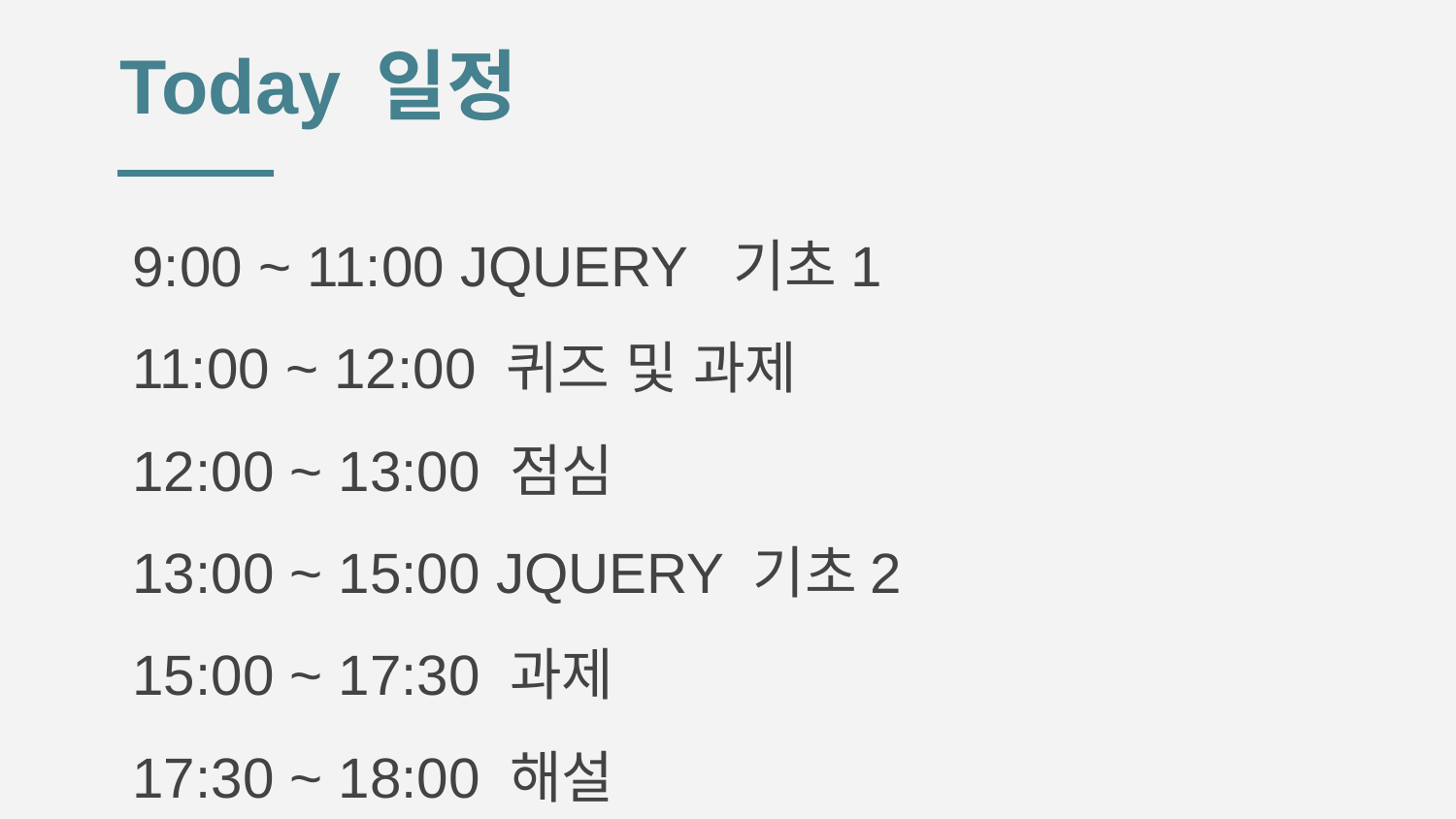

# Today 일정
9:00 ~ 11:00 JQUERY  기초1
11:00 ~ 12:00 퀴즈 및 과제
12:00 ~ 13:00 점심
13:00 ~ 15:00 JQUERY 기초2
15:00 ~ 17:30 과제
17:30 ~ 18:00 해설